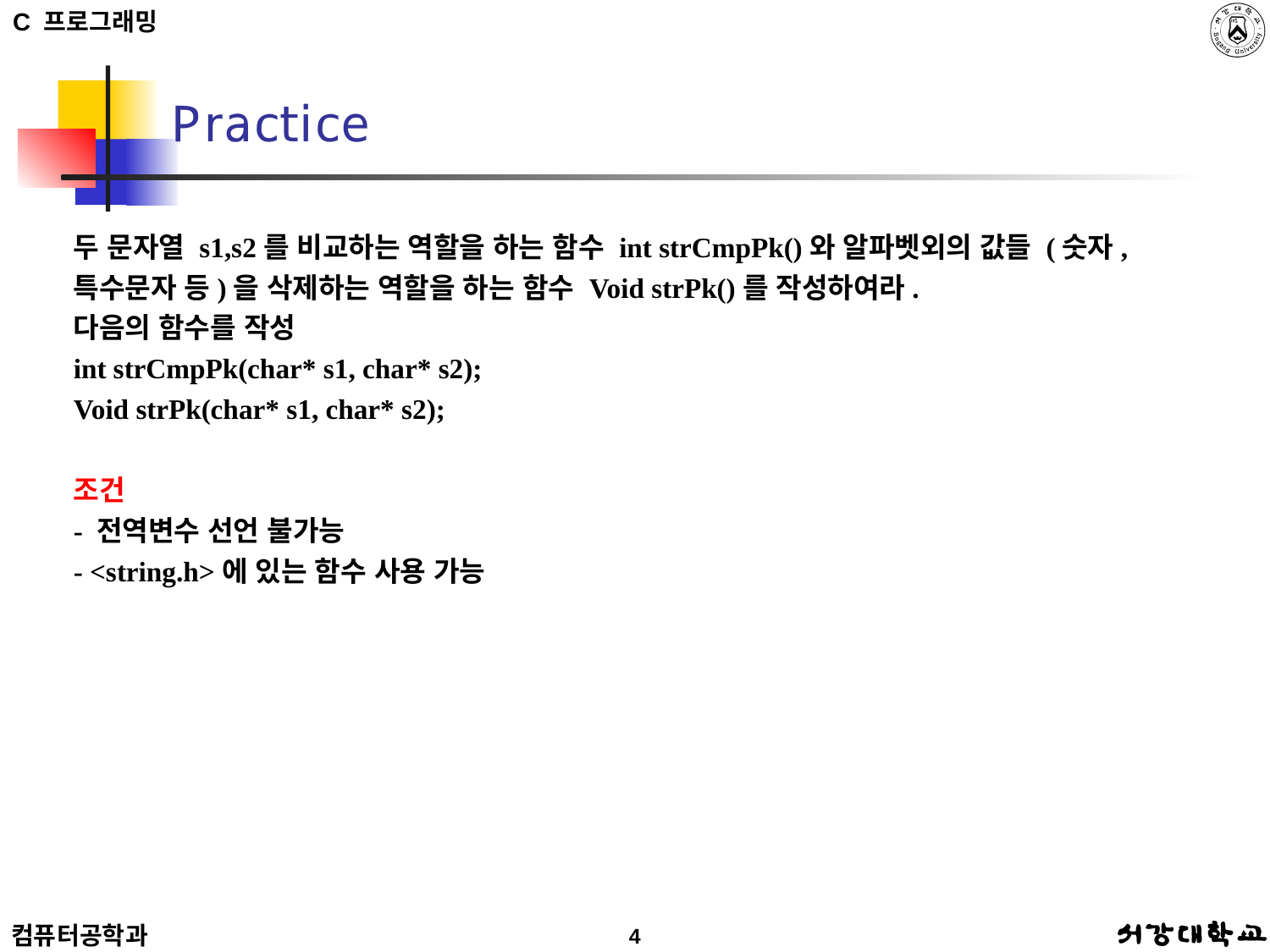

# Practice
두 문자열 s1,s2를 비교하는 역할을 하는 함수 int strCmpPk()와 알파벳외의 값들 (숫자, 특수문자 등)을 삭제하는 역할을 하는 함수 Void strPk()를 작성하여라.
다음의 함수를 작성
int strCmpPk(char* s1, char* s2);
Void strPk(char* s1, char* s2);

조건
- 전역변수 선언 불가능
- <string.h>에 있는 함수 사용 가능
4